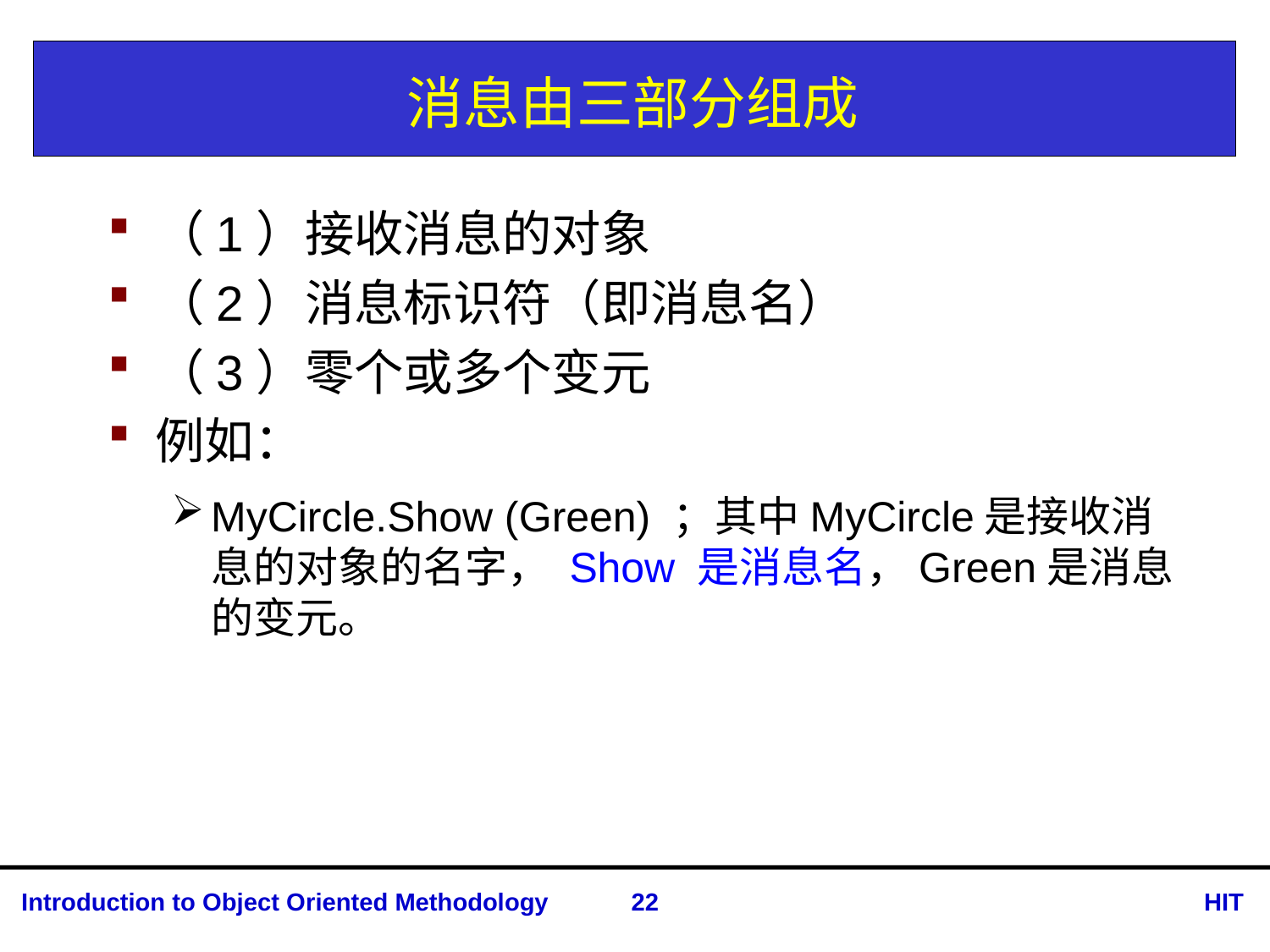

# 消息由三部分组成
（1）接收消息的对象
（2）消息标识符（即消息名）
（3）零个或多个变元
例如：
MyCircle.Show (Green) ；其中MyCircle是接收消息的对象的名字， Show 是消息名，Green是消息的变元。